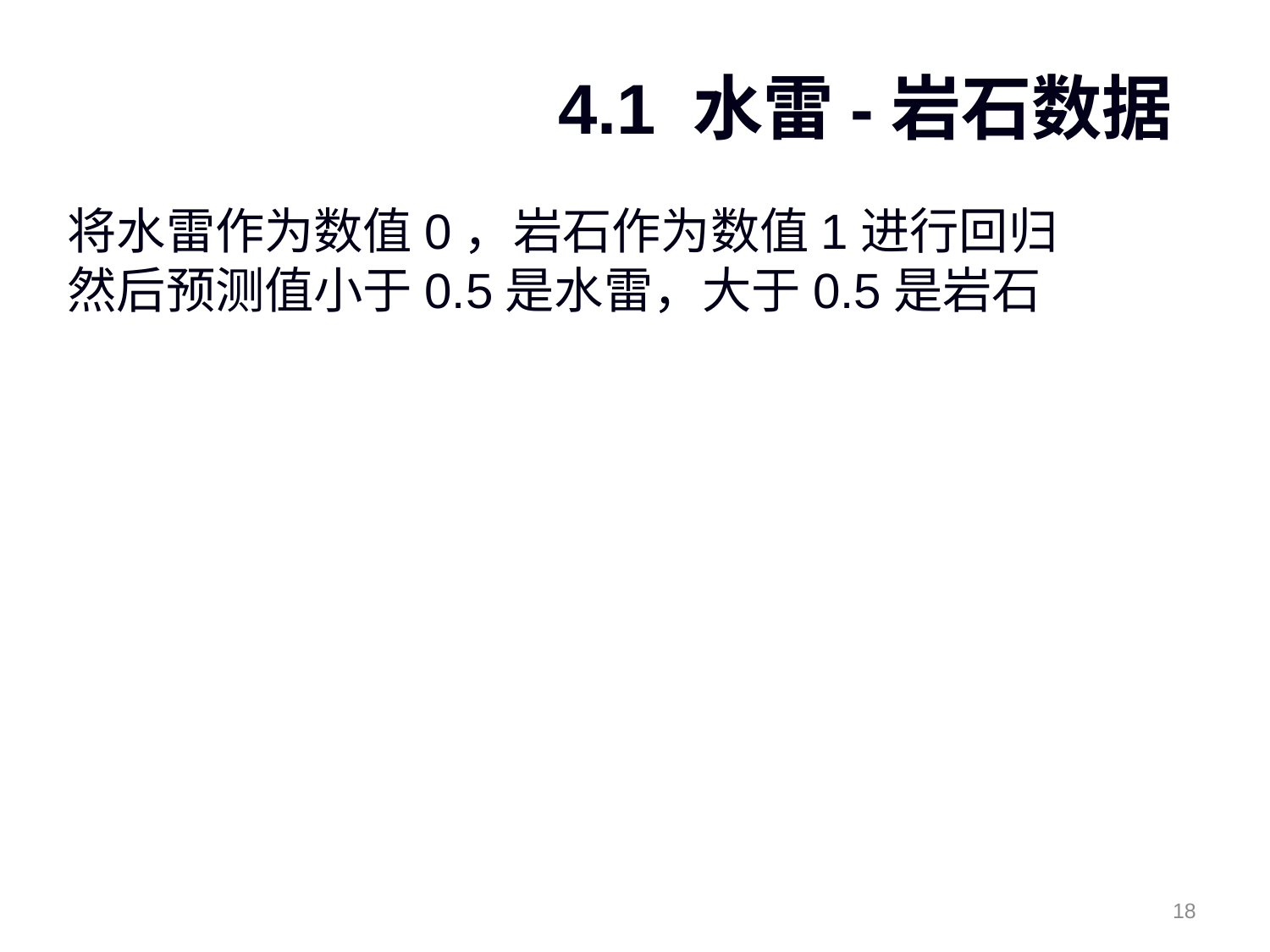

4.1 水雷-岩石数据
将水雷作为数值0，岩石作为数值1进行回归
然后预测值小于0.5是水雷，大于0.5是岩石